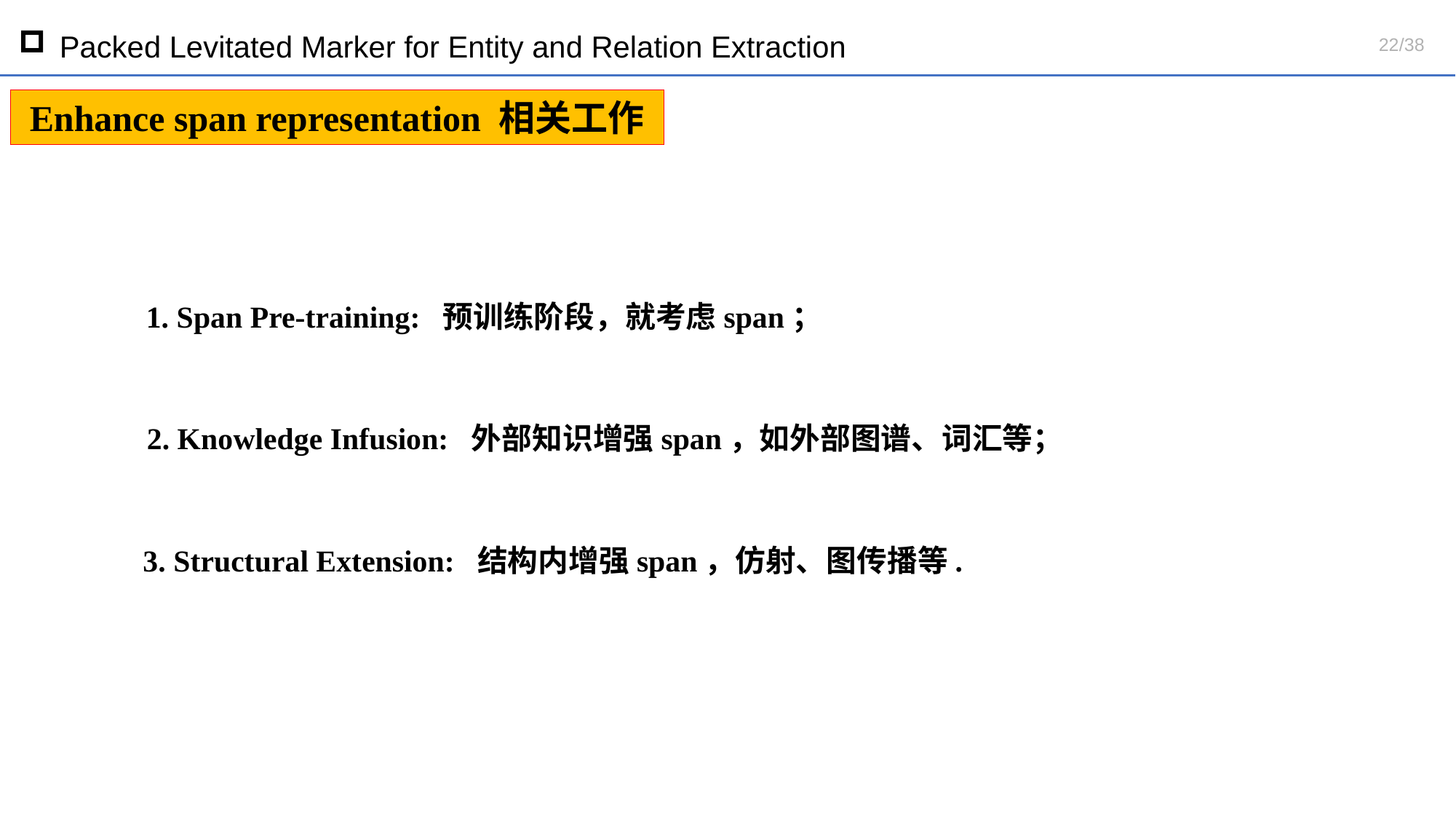

Packed Levitated Marker for Entity and Relation Extraction
22/38
Enhance span representation 相关工作
1. Span Pre-training:  预训练阶段，就考虑span；
2. Knowledge Infusion:  外部知识增强span，如外部图谱、词汇等；
3. Structural Extension:  结构内增强span，仿射、图传播等.